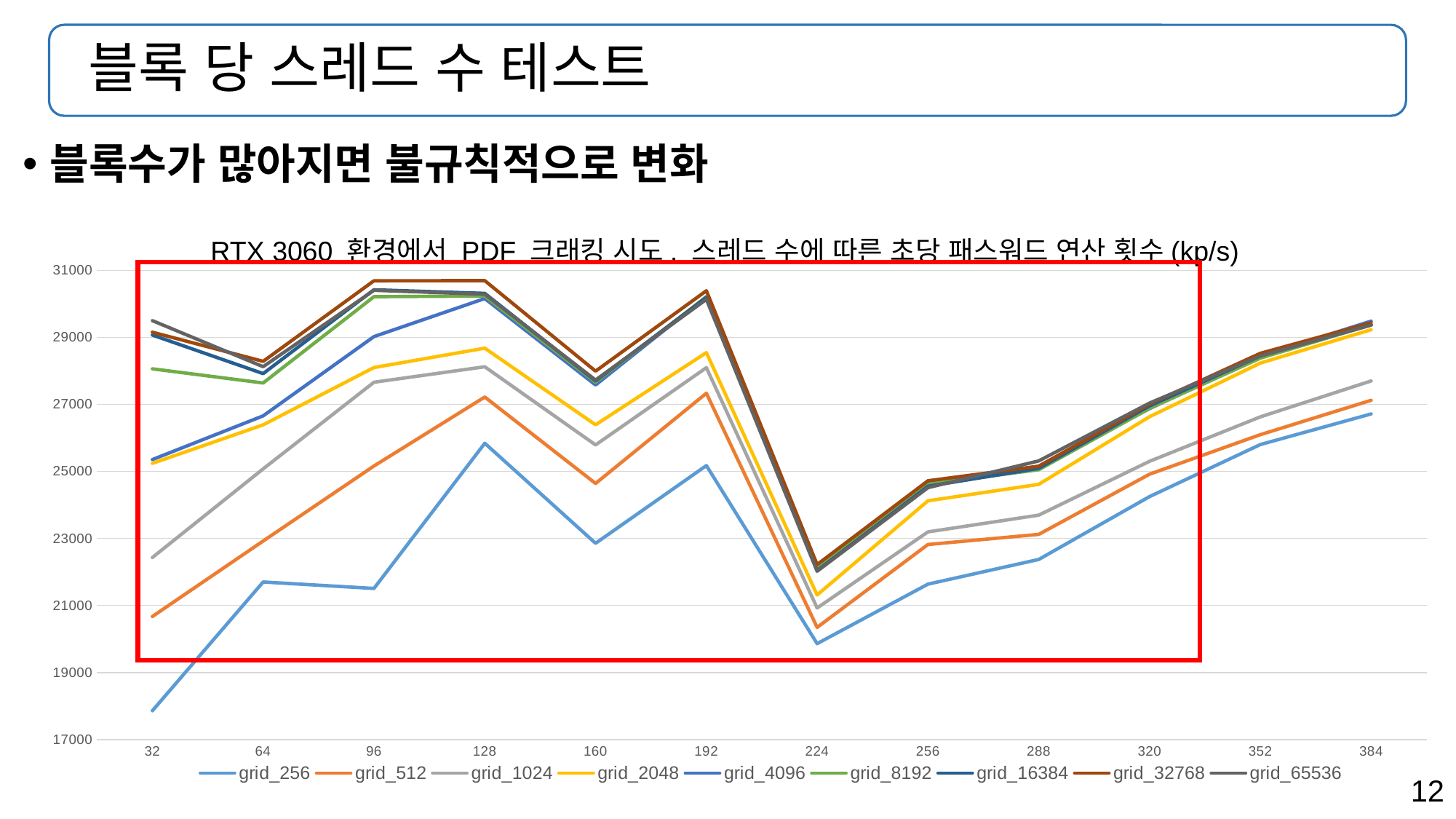

# 블록 당 스레드 수 테스트
블록수가 많아지면 불규칙적으로 변화
RTX 3060 환경에서 PDF 크래킹 시도, 스레드 수에 따른 초당 패스워드 연산 횟수(kp/s)

### Chart

| Category | grid_256 | grid_512 | grid_1024 | grid_2048 | grid_4096 | grid_8192 | grid_16384 | grid_32768 | grid_65536 |
|---|---|---|---|---|---|---|---|---|---|
| 32 | 17860.3325 | 20671.81 | 22432.42 | 25241.89 | 25354.6175 | 28063.1525 | 29071.9125 | 29156.1225 | 29500.8375 |
| 64 | 21702.495 | 22924.4425 | 25077.68 | 26391.425 | 26660.14 | 27641.0 | 27920.31 | 28286.5975 | 28127.2225 |
| 96 | 21509.2025 | 25164.4875 | 27662.92 | 28101.94 | 29025.38 | 30215.925 | 30421.7975 | 30690.215 | 30407.1975 |
| 128 | 25842.345 | 27221.3 | 28124.865 | 28678.3975 | 30159.8525 | 30235.7725 | 30314.0125 | 30693.43 | 30288.57 |
| 160 | 22856.765 | 24643.515 | 25792.69 | 26392.69 | 27581.84 | 27664.245 | 27702.9025 | 27993.9025 | 27728.5375 |
| 192 | 25176.46 | 27333.9975 | 28097.6975 | 28546.6 | 30216.4725 | 30212.2725 | 30191.8275 | 30393.1225 | 30135.49 |
| 224 | 19863.065 | 20347.4012 | 20926.4262 | 21314.5975 | 22153.0525 | 22128.86 | 22041.64 | 22221.3675 | 22022.335 |
| 256 | 21637.54 | 22821.0775 | 23196.01 | 24125.3225 | 24654.0475 | 24619.1775 | 24558.6575 | 24723.425 | 24518.12 |
| 288 | 22373.7975 | 23121.7275 | 23697.5775 | 24616.5425 | 25154.695 | 25054.355 | 25095.295 | 25158.3175 | 25315.8475 |
| 320 | 24250.6625 | 24918.5475 | 25304.005 | 26634.28 | 26876.3025 | 26882.2525 | 26957.78 | 27008.33 | 27040.5275 |
| 352 | 25804.56 | 26098.82 | 26629.825 | 28234.5275 | 28438.745 | 28382.825 | 28448.57 | 28526.845 | 28446.6275 |
| 384 | 26718.015 | 27124.7725 | 27701.1725 | 29229.8275 | 29485.855 | 29376.1975 | 29374.245 | 29435.725 | 29368.8375 |